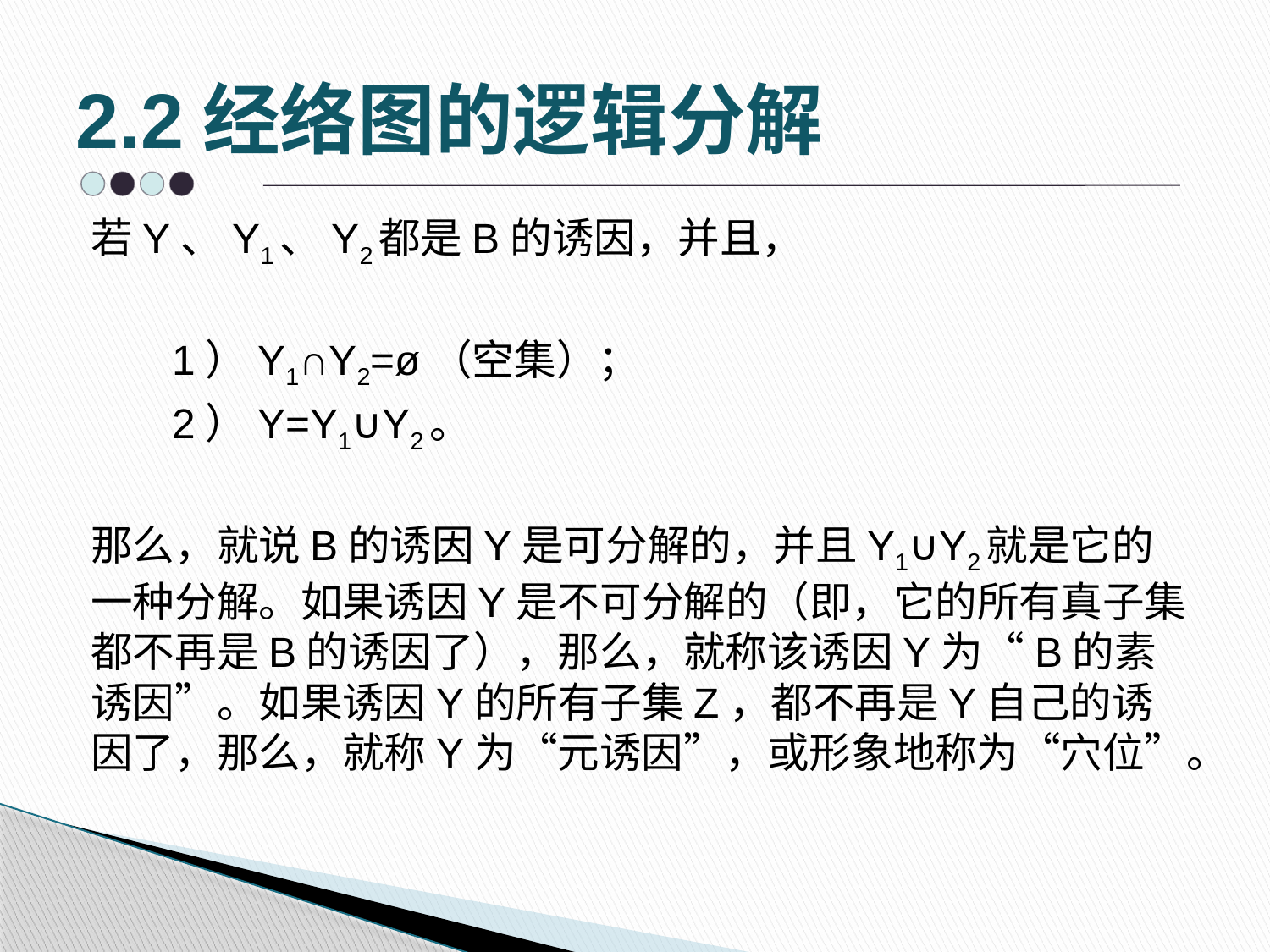

# 2.2经络图的逻辑分解

若Y、Y1、Y2都是B的诱因，并且，

       1）Y1∩Y2=ø（空集）；
       2）Y=Y1∪Y2。

那么，就说B的诱因Y是可分解的，并且Y1∪Y2就是它的一种分解。如果诱因Y是不可分解的（即，它的所有真子集都不再是B的诱因了），那么，就称该诱因Y为“B的素诱因”。如果诱因Y的所有子集Z，都不再是Y自己的诱因了，那么，就称Y为“元诱因”，或形象地称为“穴位”。